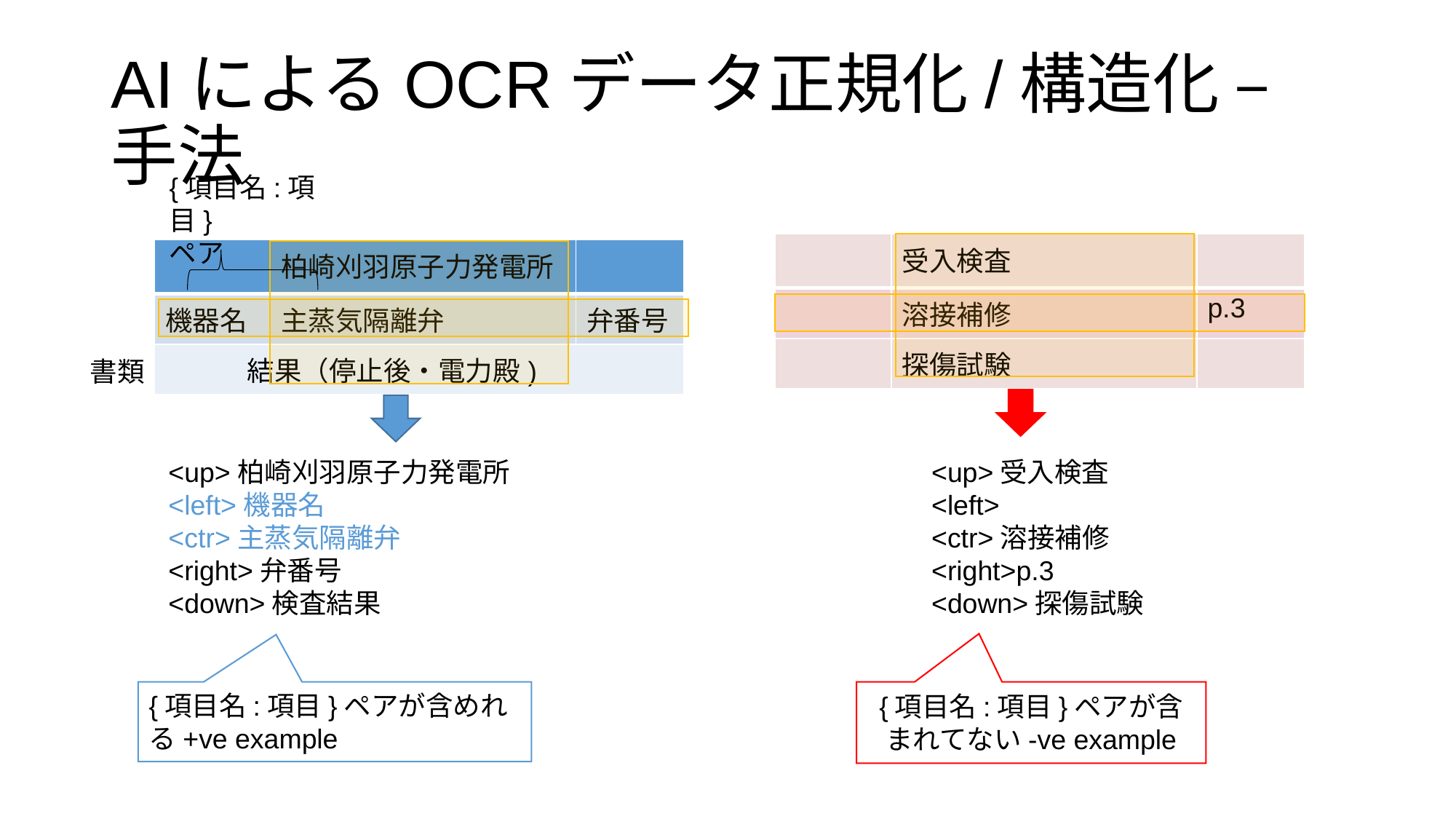

# AIによるOCRデータ正規化/構造化 – 手法
{項目名:項目}
ペア

|  | 受入検査 |  |
| --- | --- | --- |
|  | 溶接補修 | p.3 |
|  | 探傷試験 |  |
|  | 柏崎刈羽原子力発電所 |  |
| --- | --- | --- |
| 機器名 | 主蒸気隔離弁 | 弁番号 |
| 結果（停止後・電力殿) |  |  |

書類

<up>柏崎刈羽原子力発電所
<left>機器名
<ctr>主蒸気隔離弁
<right>弁番号
<down>検査結果
<up>受入検査
<left>
<ctr>溶接補修
<right>p.3
<down>探傷試験

{項目名:項目}ペアが含めれる+ve example
{項目名:項目}ペアが含まれてない-ve example